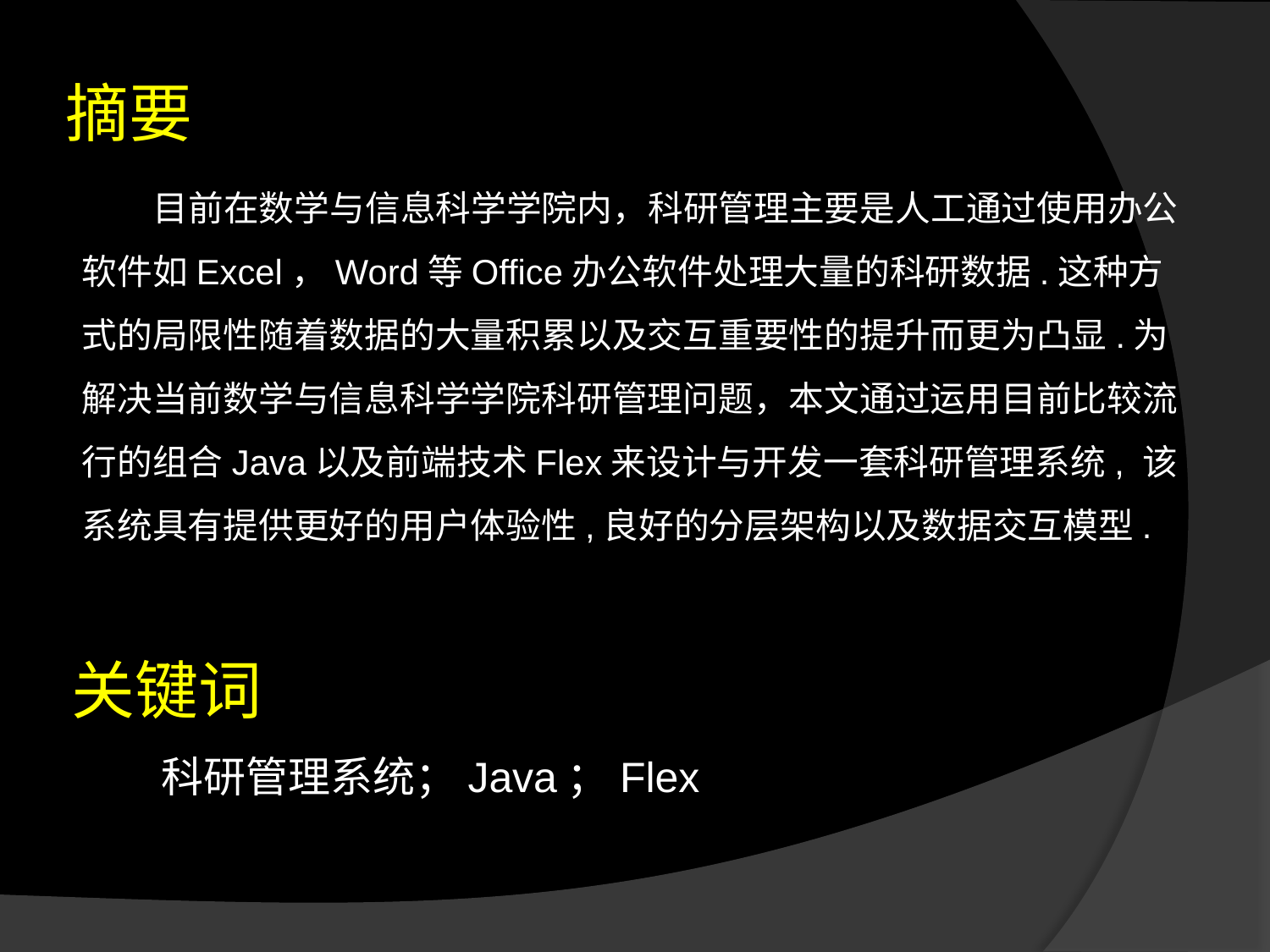

# 摘要
        目前在数学与信息科学学院内，科研管理主要是人工通过使用办公软件如Excel，Word等Office办公软件处理大量的科研数据.这种方式的局限性随着数据的大量积累以及交互重要性的提升而更为凸显.为解决当前数学与信息科学学院科研管理问题，本文通过运用目前比较流行的组合Java以及前端技术Flex来设计与开发一套科研管理系统, 该系统具有提供更好的用户体验性,良好的分层架构以及数据交互模型.
关键词
科研管理系统；Java；Flex